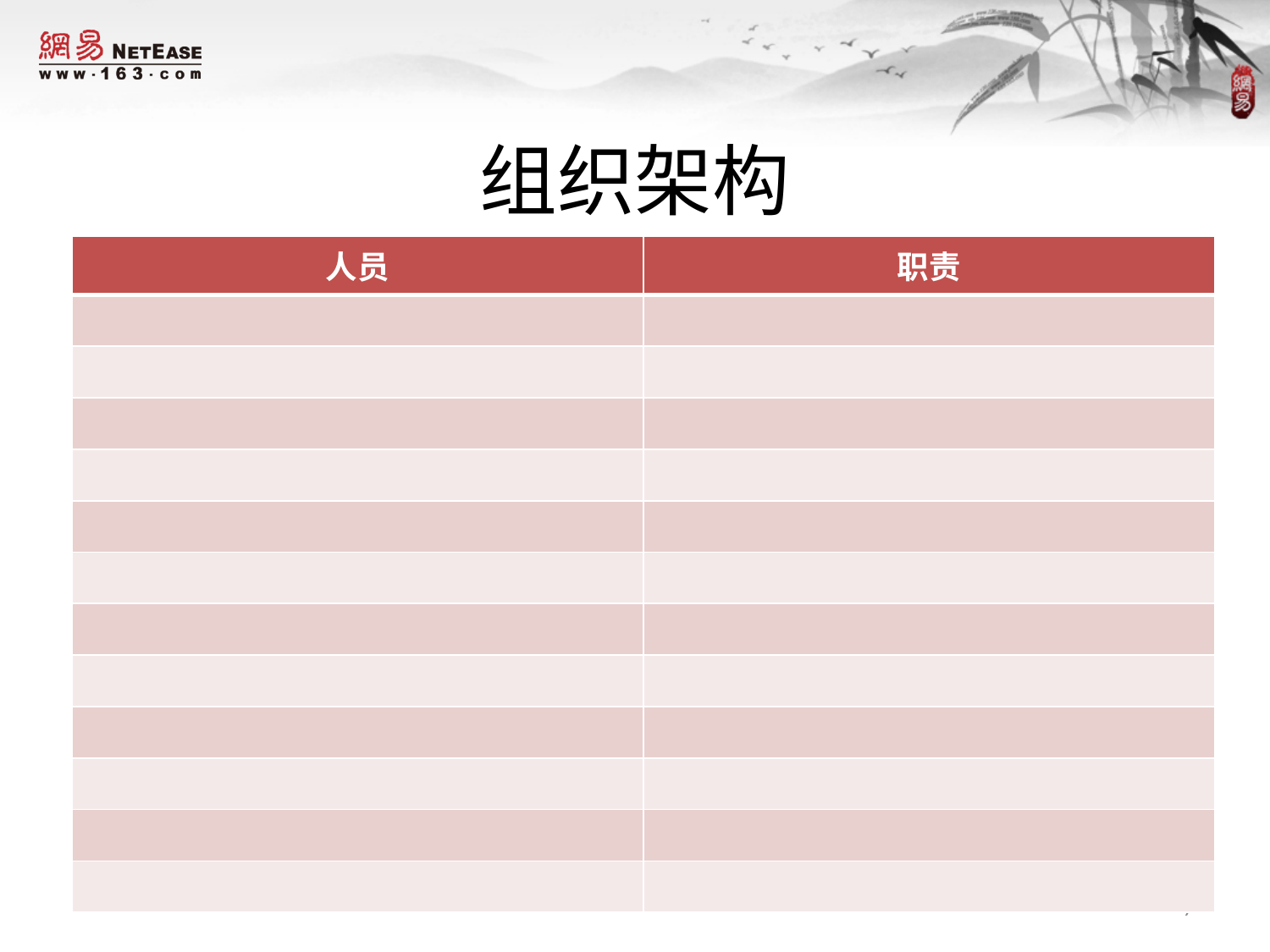

# 组织架构
| 人员 | 职责 |
| --- | --- |
|  |  |
|  |  |
|  |  |
|  |  |
|  |  |
|  |  |
|  |  |
|  |  |
|  |  |
|  |  |
|  |  |
|  |  |
7